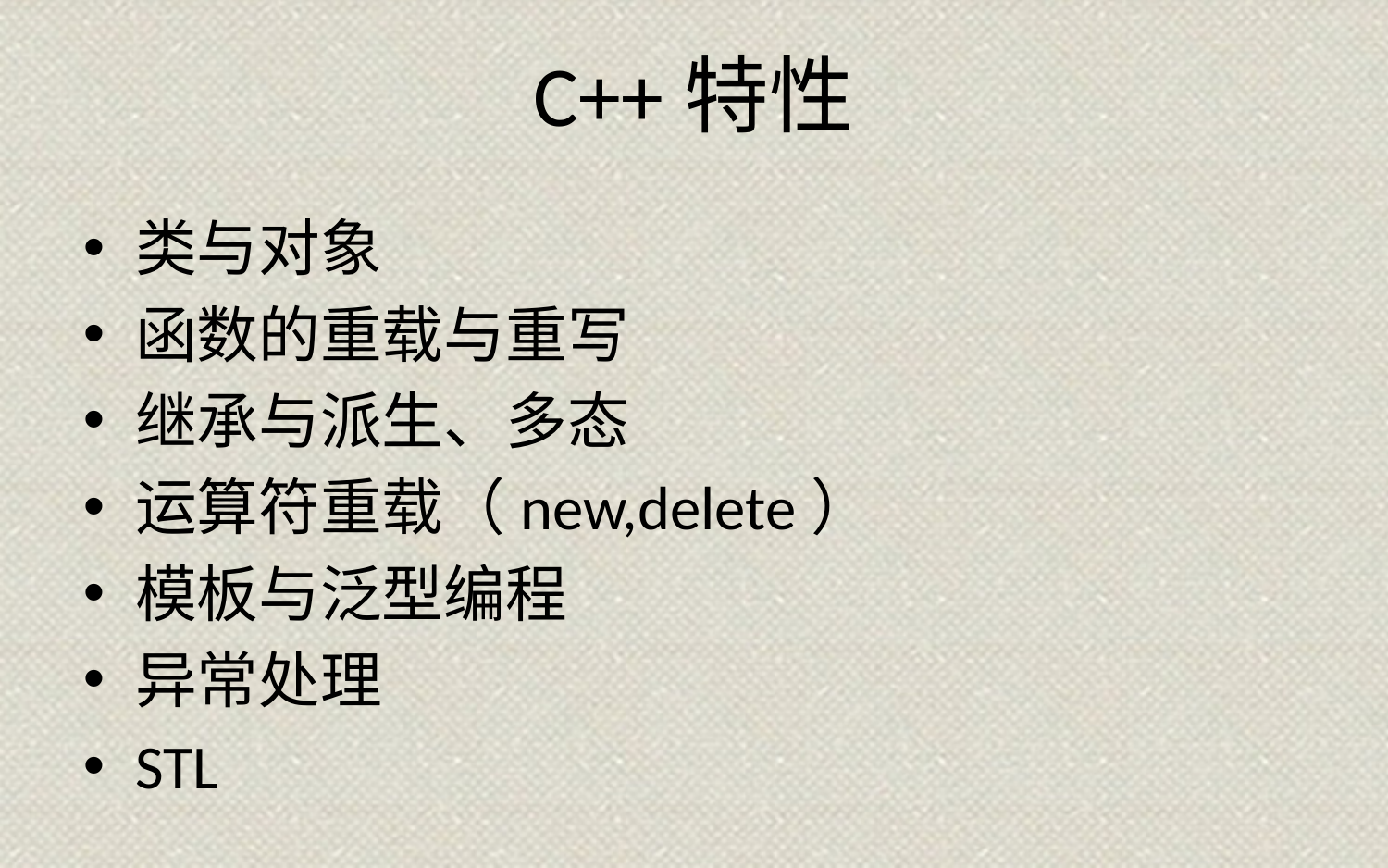

# C++特性
类与对象
函数的重载与重写
继承与派生、多态
运算符重载（new,delete）
模板与泛型编程
异常处理
STL